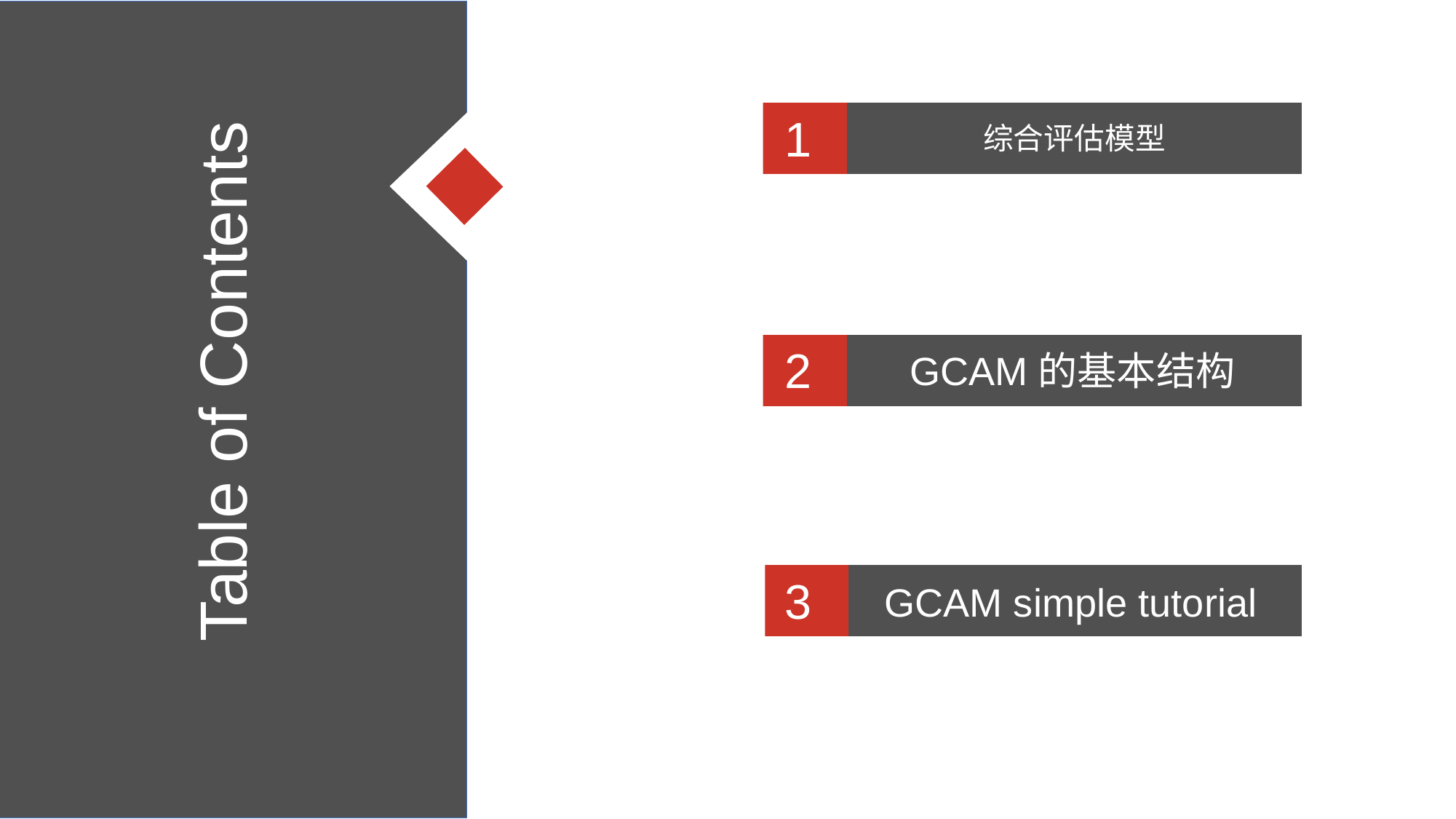

1

综合评估模型

2

Table of Contents
GCAM的基本结构
3

GCAM simple tutorial